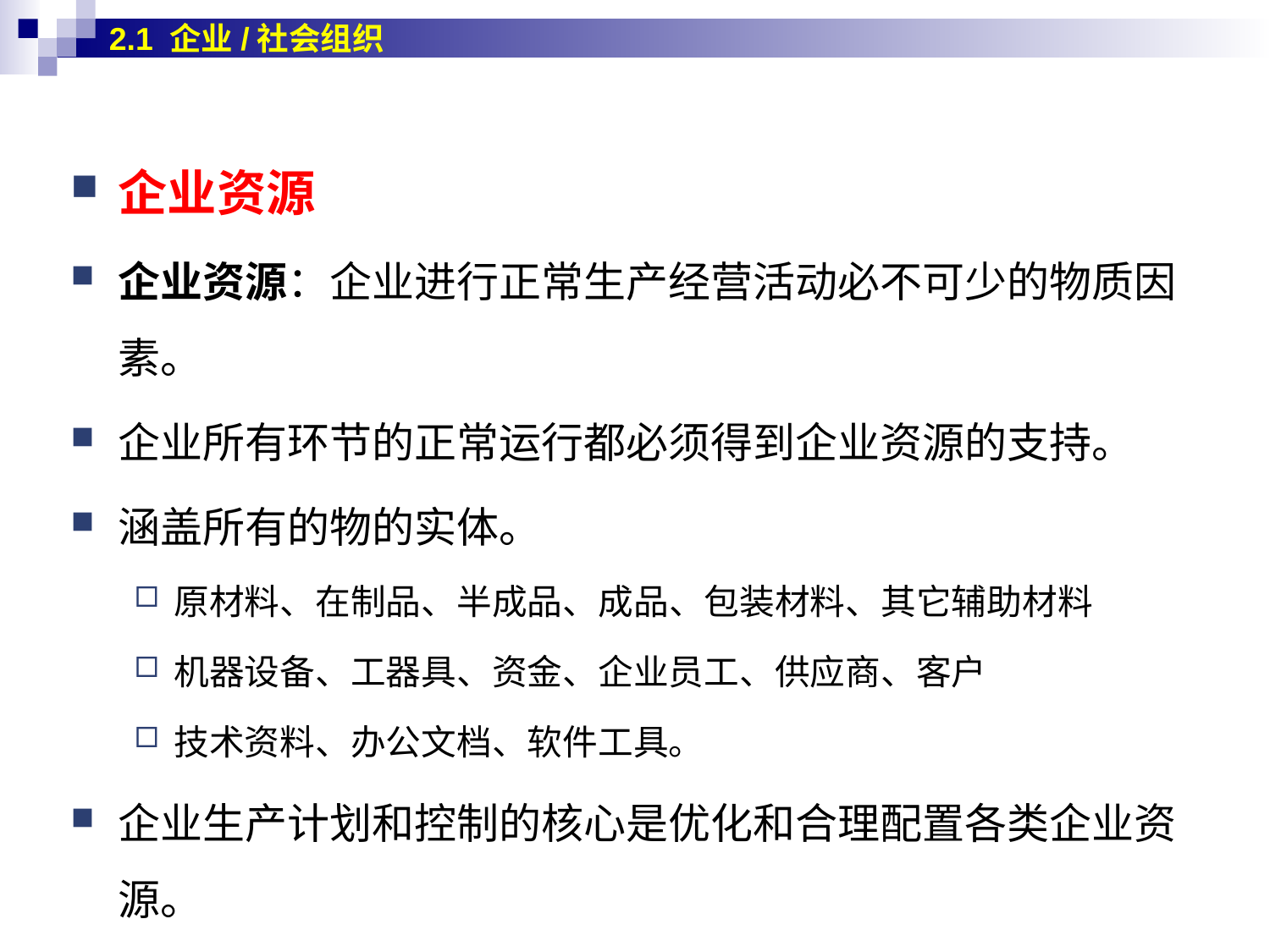

2.1 企业/社会组织
企业资源
企业资源：企业进行正常生产经营活动必不可少的物质因素。
企业所有环节的正常运行都必须得到企业资源的支持。
涵盖所有的物的实体。
原材料、在制品、半成品、成品、包装材料、其它辅助材料
机器设备、工器具、资金、企业员工、供应商、客户
技术资料、办公文档、软件工具。
企业生产计划和控制的核心是优化和合理配置各类企业资源。